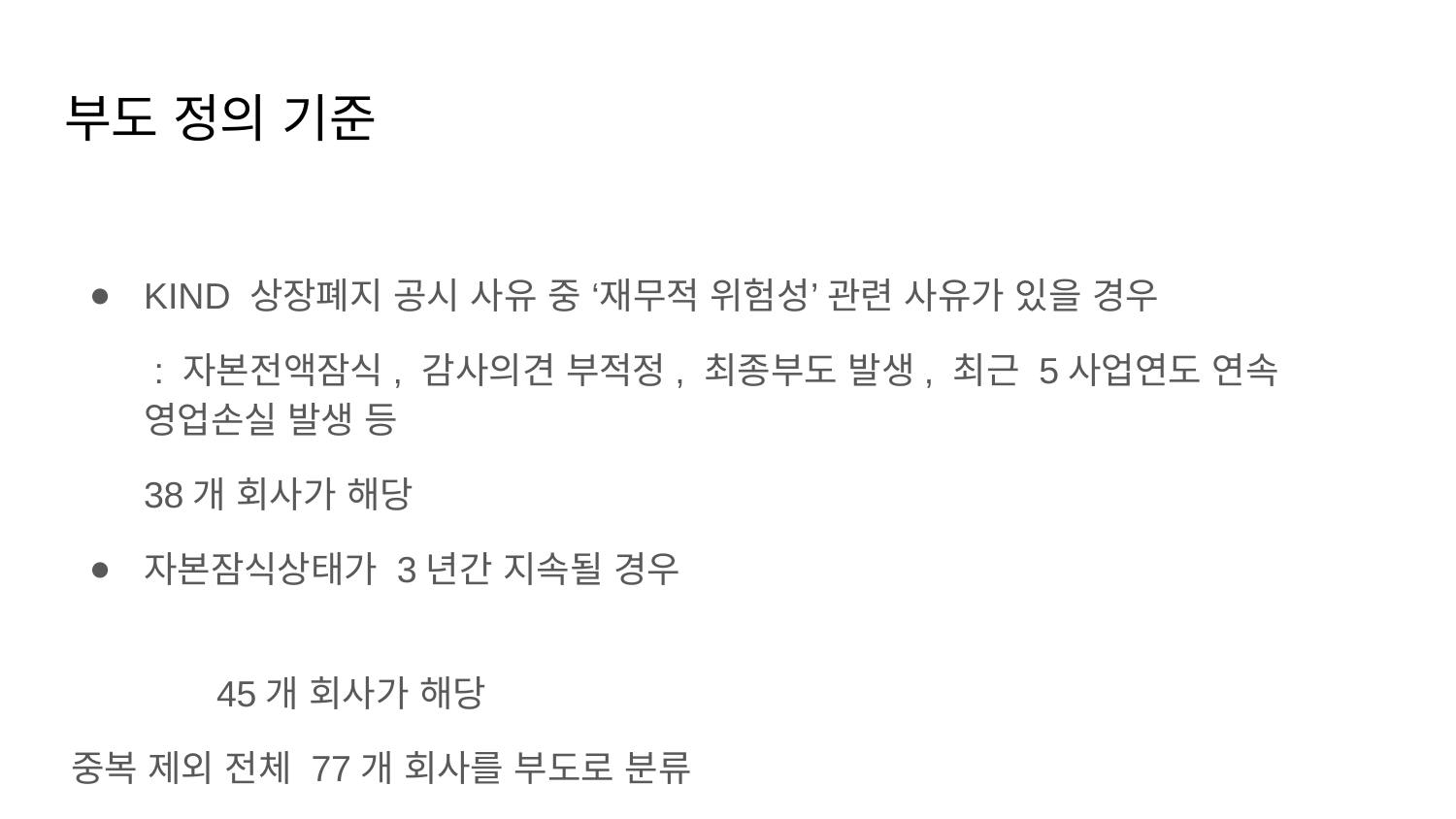

# 부도 정의 기준

KIND 상장폐지 공시 사유 중 ‘재무적 위험성’ 관련 사유가 있을 경우
 : 자본전액잠식, 감사의견 부적정, 최종부도 발생, 최근 5사업연도 연속 영업손실 발생 등
38개 회사가 해당
자본잠식상태가 3년간 지속될 경우
	45개 회사가 해당
중복 제외 전체 77개 회사를 부도로 분류